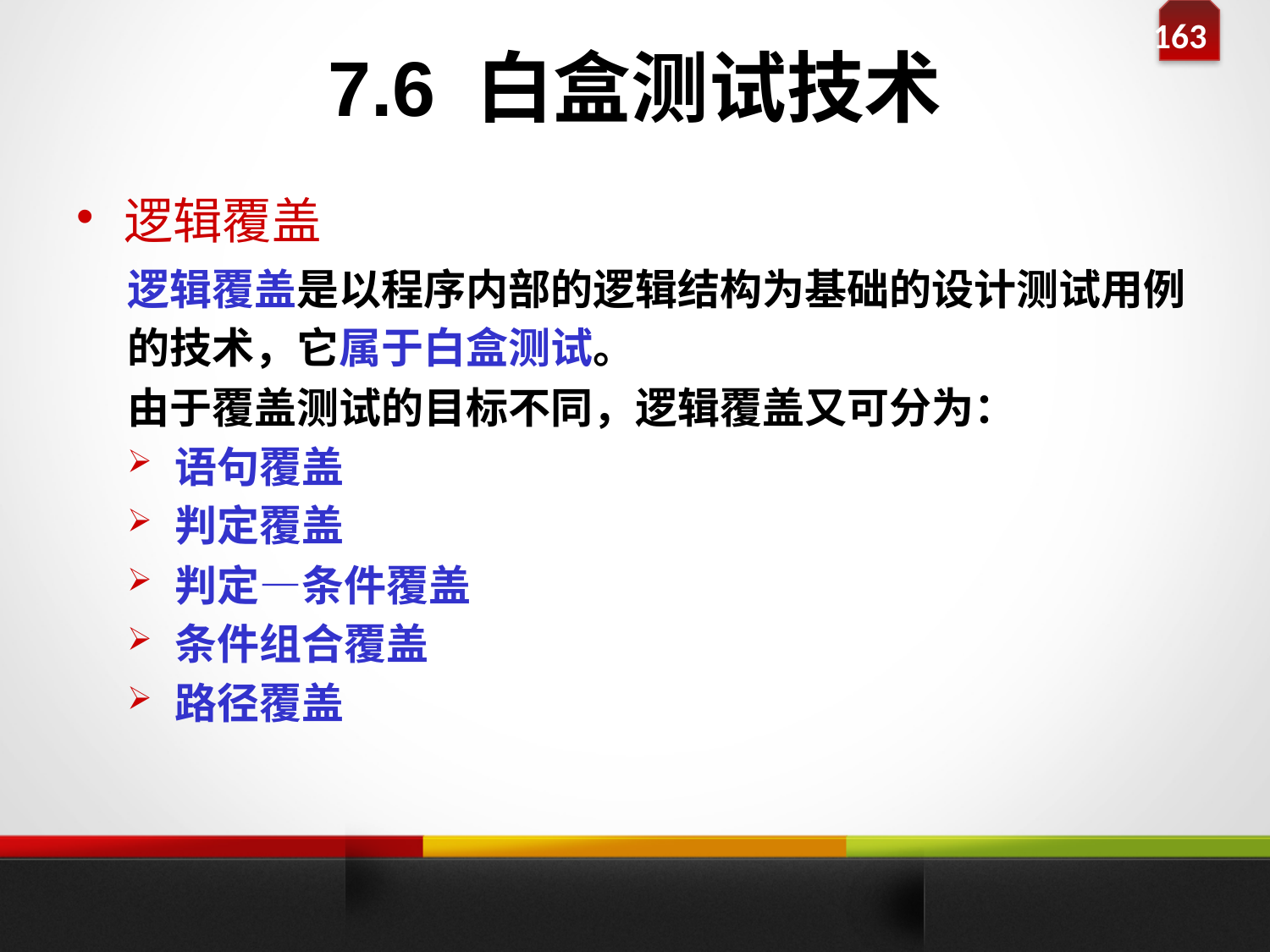

7.6 白盒测试技术
#
逻辑覆盖
逻辑覆盖是以程序内部的逻辑结构为基础的设计测试用例
的技术，它属于白盒测试。
由于覆盖测试的目标不同，逻辑覆盖又可分为：
语句覆盖
判定覆盖
判定—条件覆盖
条件组合覆盖
路径覆盖